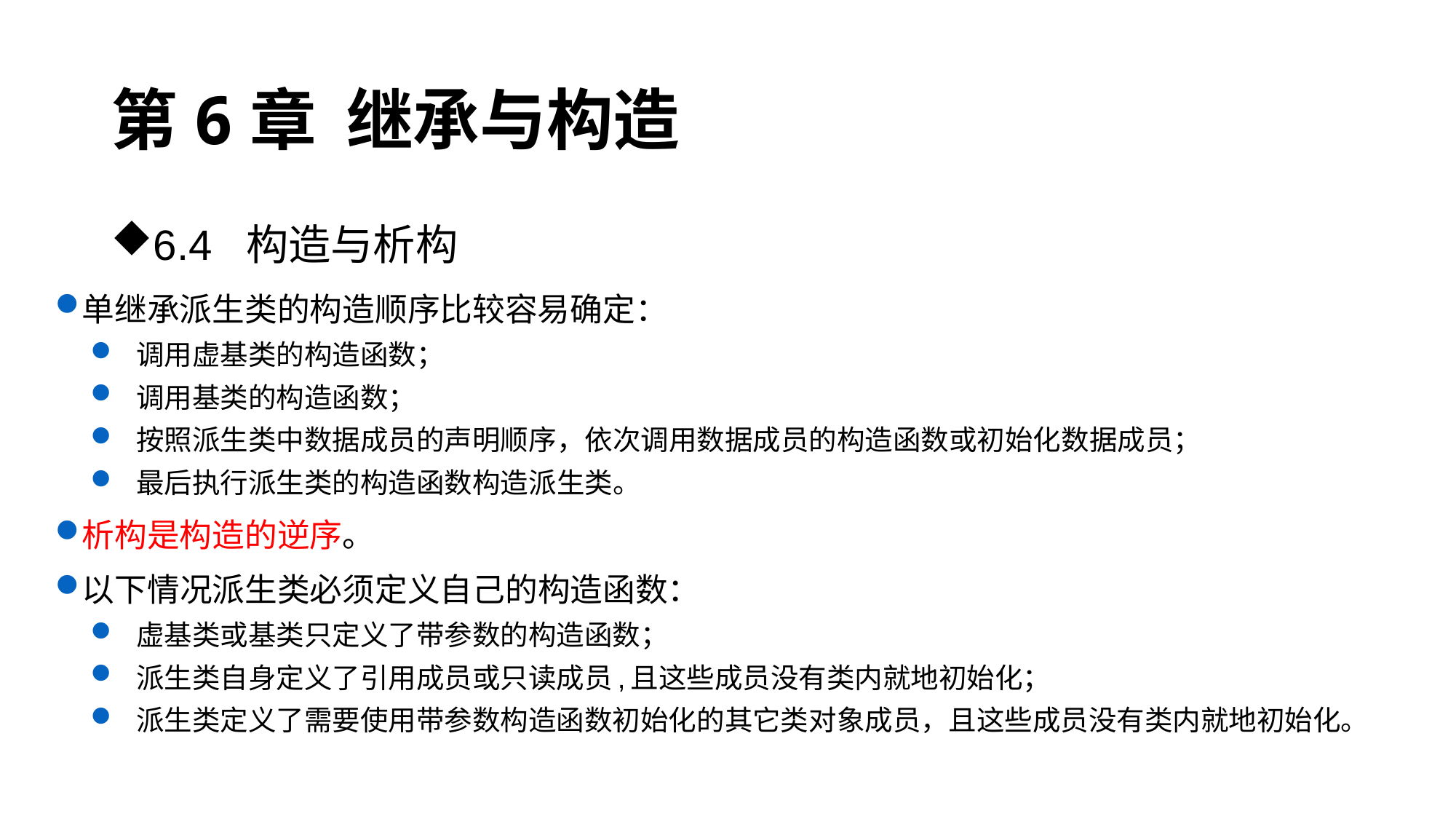

# 第6章  继承与构造
6.4  构造与析构
单继承派生类的构造顺序比较容易确定：
调用虚基类的构造函数；
调用基类的构造函数；
按照派生类中数据成员的声明顺序，依次调用数据成员的构造函数或初始化数据成员；
最后执行派生类的构造函数构造派生类。
析构是构造的逆序。
以下情况派生类必须定义自己的构造函数：
虚基类或基类只定义了带参数的构造函数；
派生类自身定义了引用成员或只读成员,且这些成员没有类内就地初始化；
派生类定义了需要使用带参数构造函数初始化的其它类对象成员，且这些成员没有类内就地初始化。